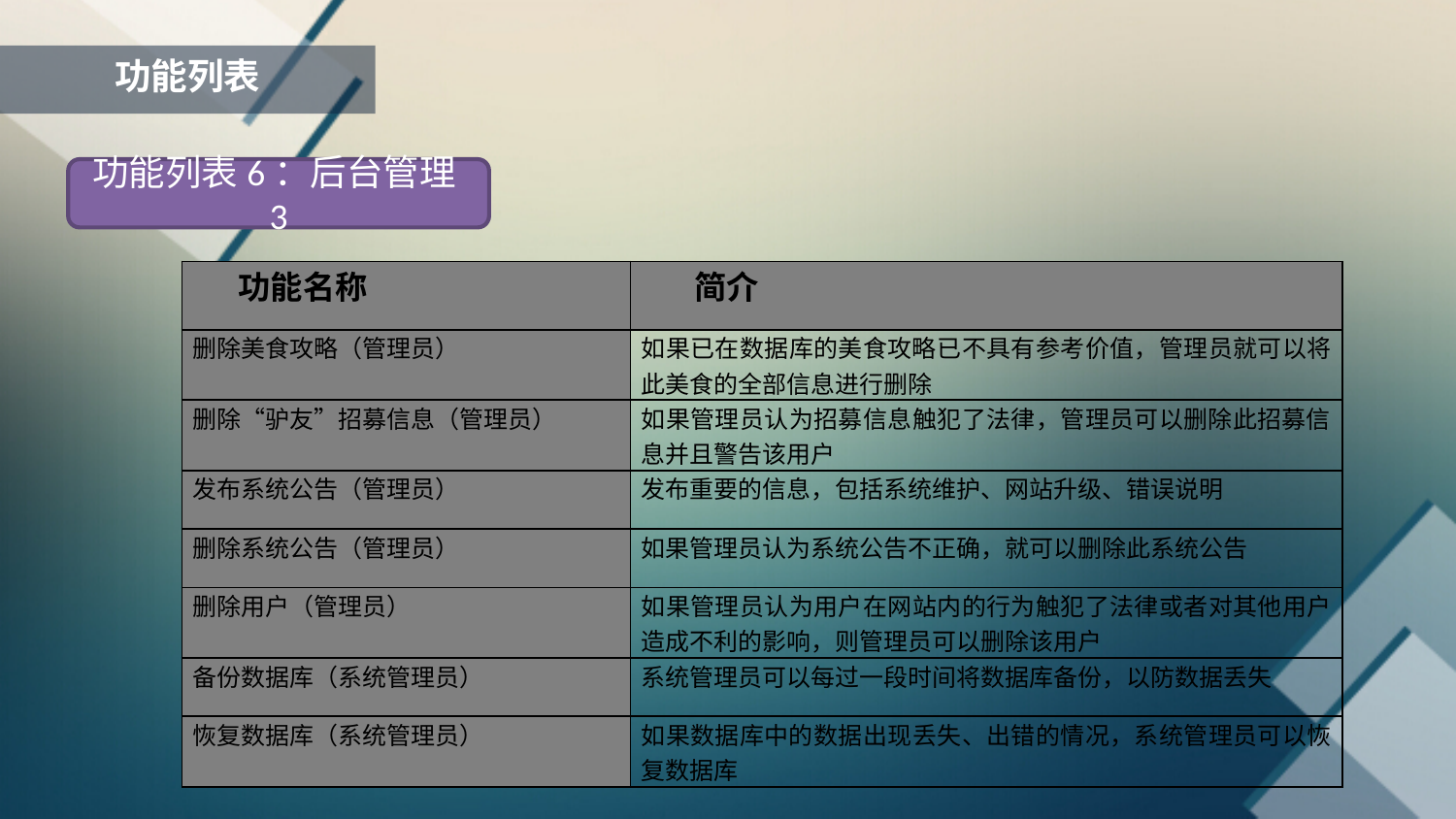

功能列表
功能列表6：后台管理3
| 功能名称 | 简介 |
| --- | --- |
| 删除美食攻略（管理员） | 如果已在数据库的美食攻略已不具有参考价值，管理员就可以将此美食的全部信息进行删除 |
| 删除“驴友”招募信息（管理员） | 如果管理员认为招募信息触犯了法律，管理员可以删除此招募信息并且警告该用户 |
| 发布系统公告（管理员） | 发布重要的信息，包括系统维护、网站升级、错误说明 |
| 删除系统公告（管理员） | 如果管理员认为系统公告不正确，就可以删除此系统公告 |
| 删除用户（管理员） | 如果管理员认为用户在网站内的行为触犯了法律或者对其他用户造成不利的影响，则管理员可以删除该用户 |
| 备份数据库（系统管理员） | 系统管理员可以每过一段时间将数据库备份，以防数据丢失 |
| 恢复数据库（系统管理员） | 如果数据库中的数据出现丢失、出错的情况，系统管理员可以恢复数据库 |